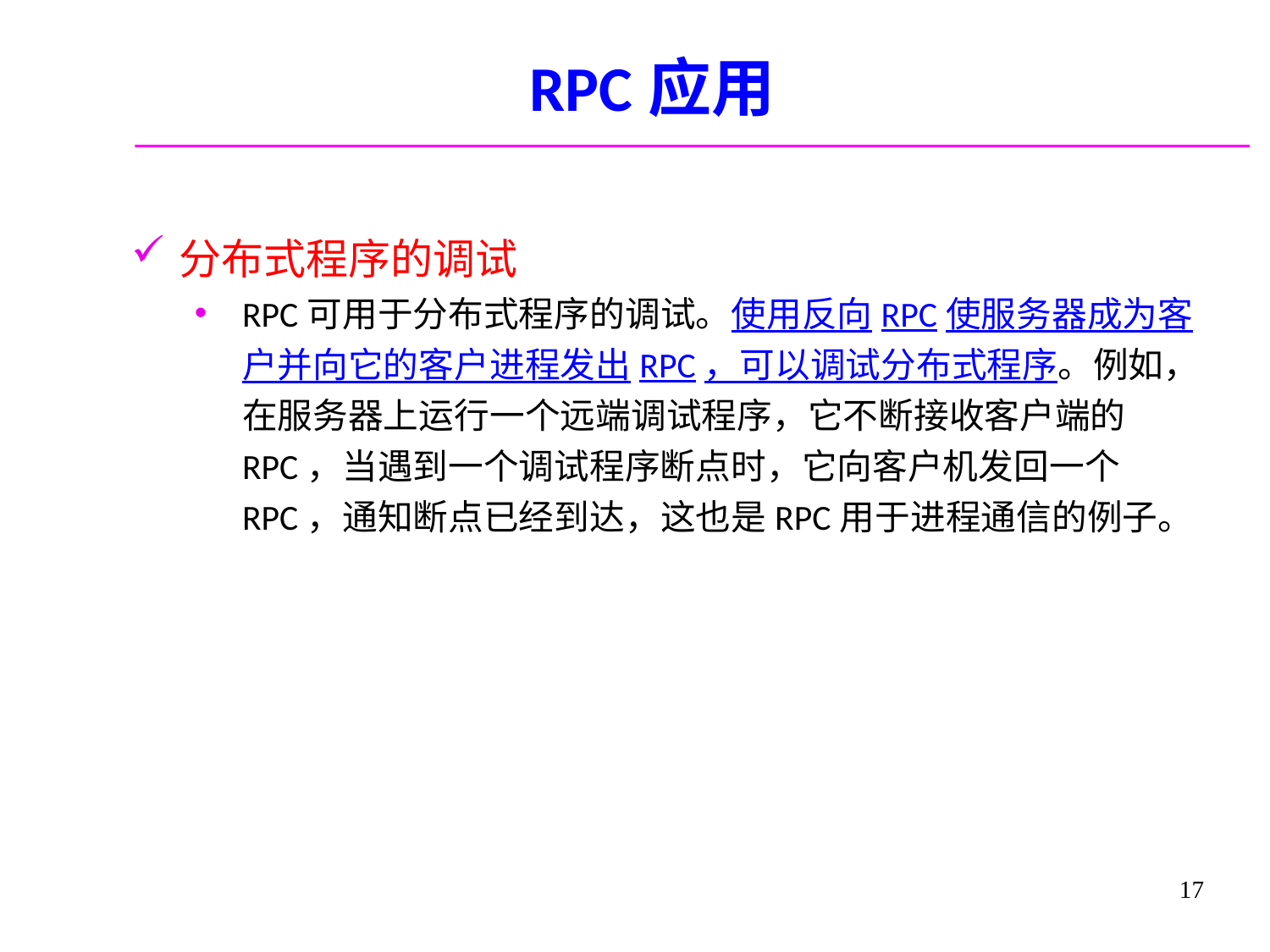

# RPC应用
分布式程序的调试
RPC可用于分布式程序的调试。使用反向RPC使服务器成为客户并向它的客户进程发出RPC，可以调试分布式程序。例如，在服务器上运行一个远端调试程序，它不断接收客户端的RPC，当遇到一个调试程序断点时，它向客户机发回一个RPC，通知断点已经到达，这也是RPC用于进程通信的例子。
17